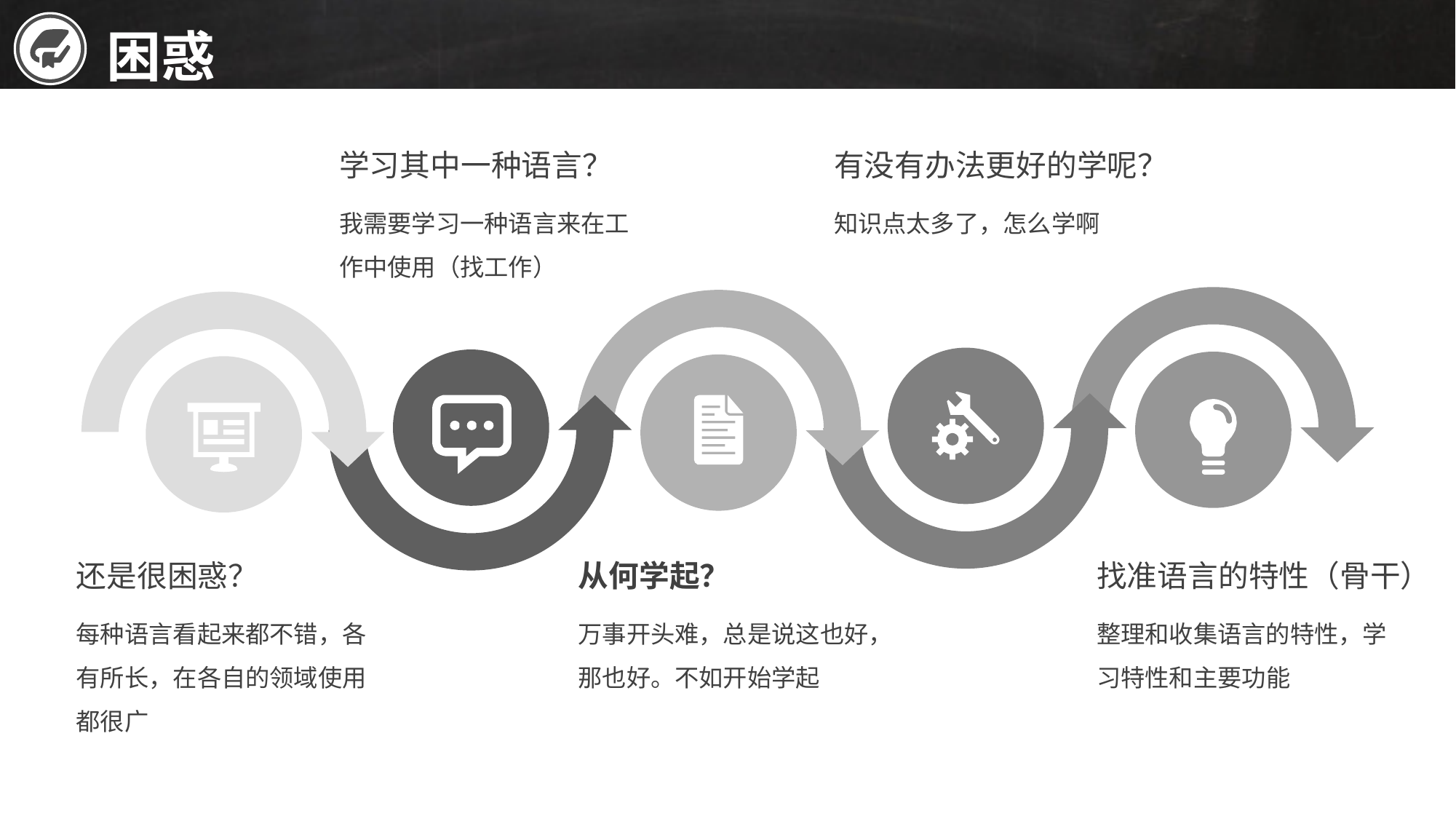

困惑

学习其中一种语言？
有没有办法更好的学呢？
我需要学习一种语言来在工作中使用（找工作）
知识点太多了，怎么学啊

还是很困惑？
从何学起？
找准语言的特性（骨干）
每种语言看起来都不错，各有所长，在各自的领域使用都很广
万事开头难，总是说这也好，那也好。不如开始学起
整理和收集语言的特性，学习特性和主要功能